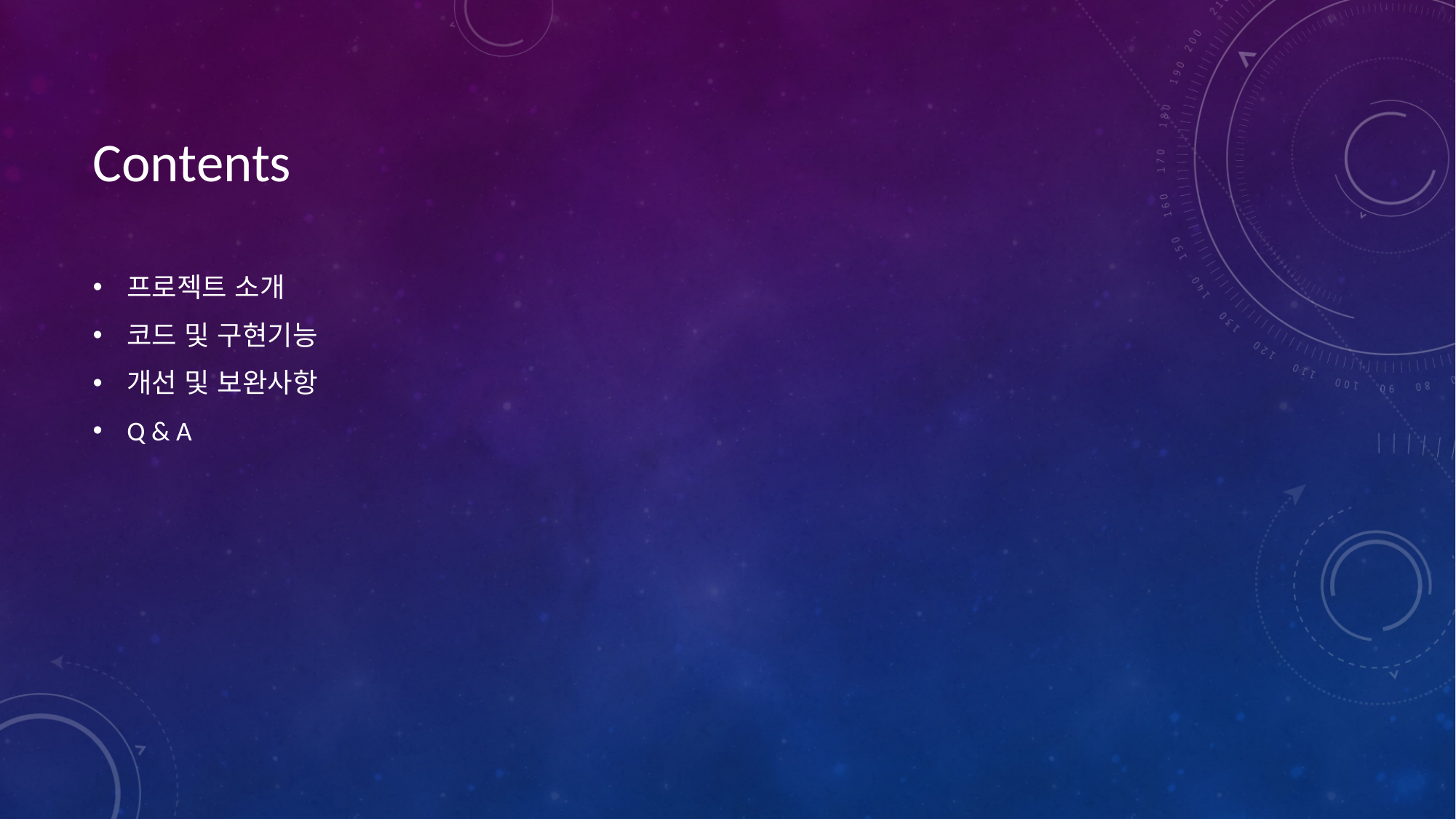

# Contents
프로젝트 소개
코드 및 구현기능
개선 및 보완사항
Q & A